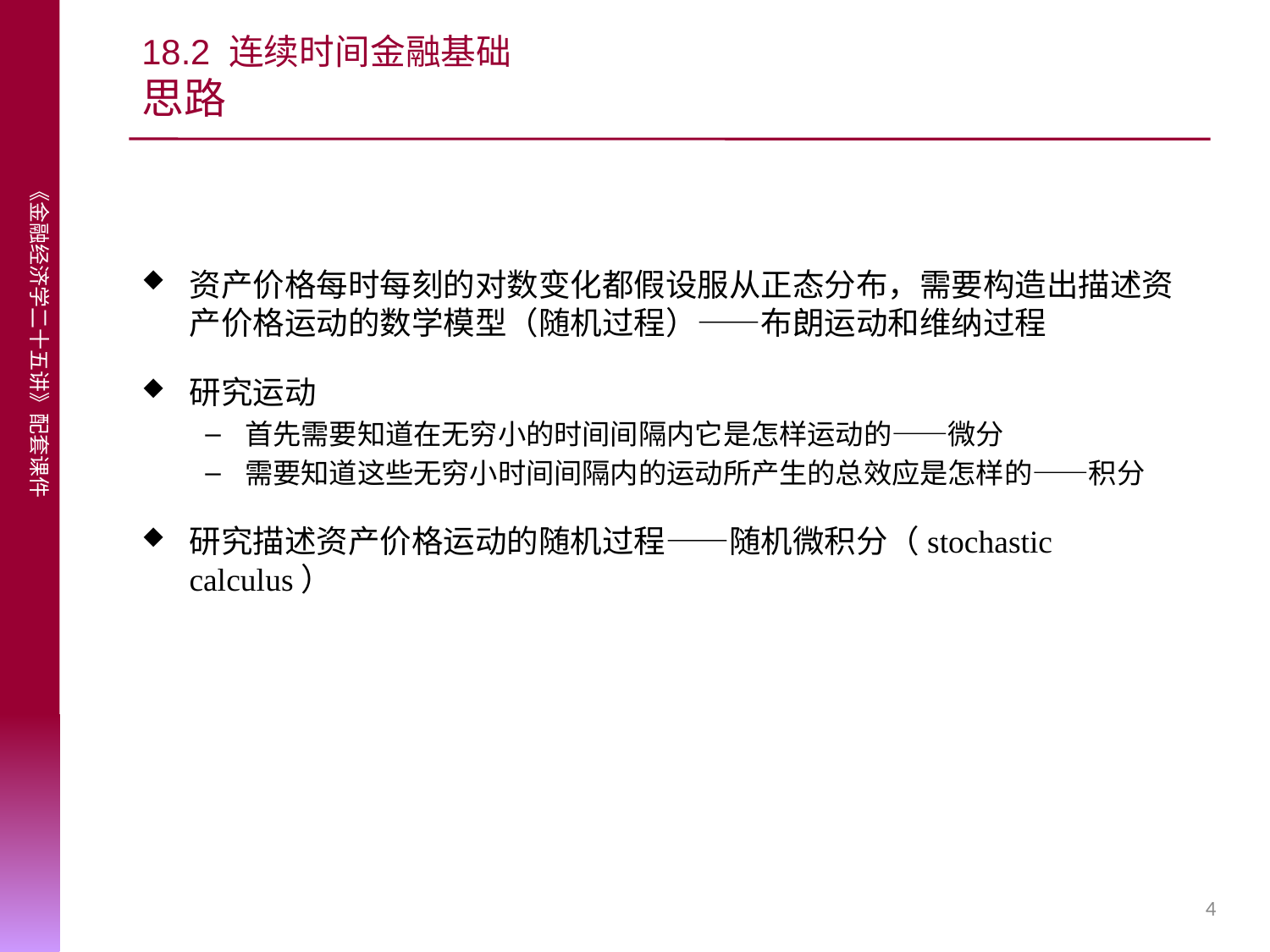

# 18.2 连续时间金融基础 思路

资产价格每时每刻的对数变化都假设服从正态分布，需要构造出描述资产价格运动的数学模型（随机过程）——布朗运动和维纳过程
研究运动
首先需要知道在无穷小的时间间隔内它是怎样运动的——微分
需要知道这些无穷小时间间隔内的运动所产生的总效应是怎样的——积分
研究描述资产价格运动的随机过程——随机微积分（stochastic calculus）

4